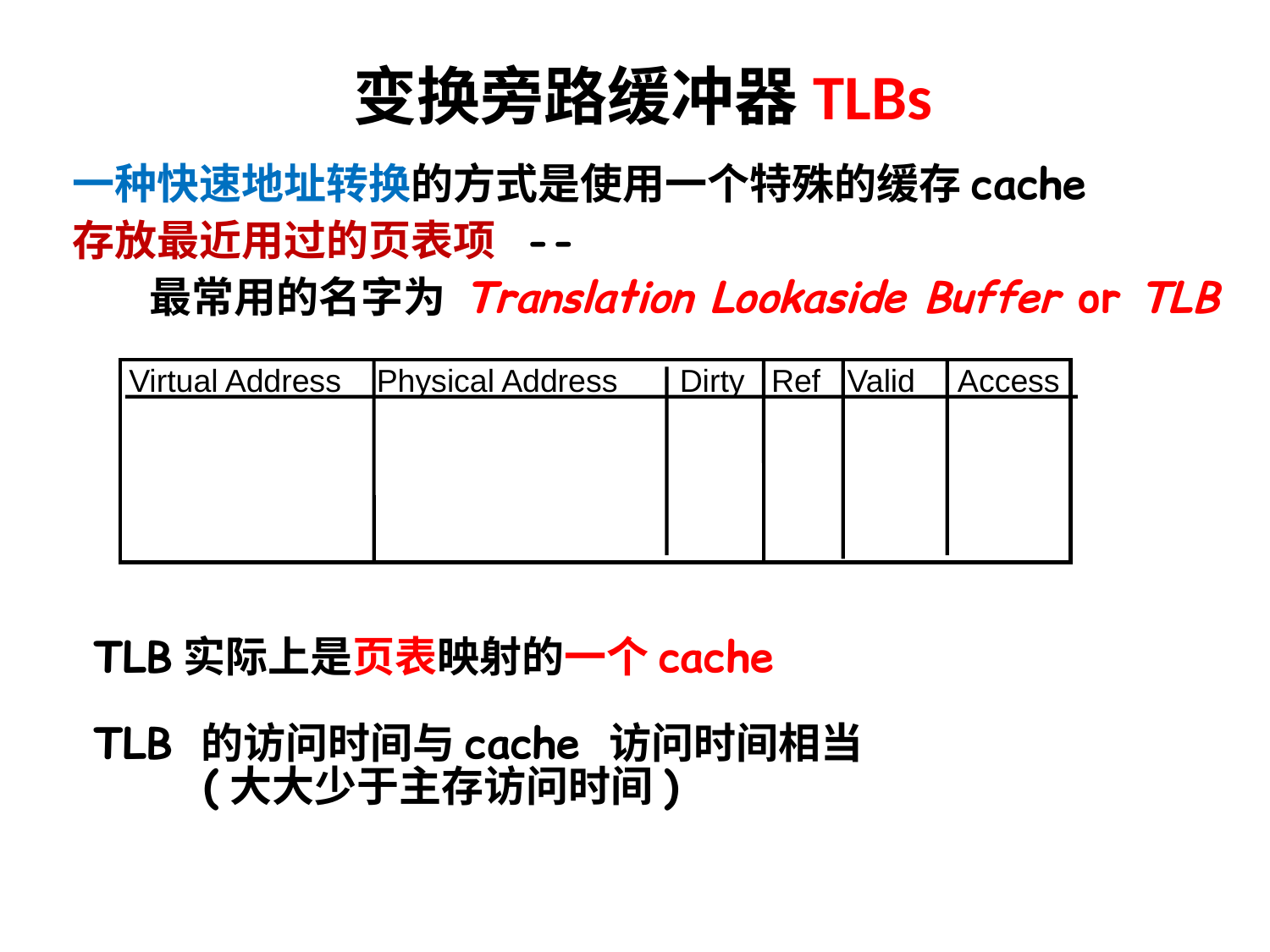

# 变换旁路缓冲器TLBs
一种快速地址转换的方式是使用一个特殊的缓存cache
存放最近用过的页表项  --
       最常用的名字为 Translation Lookaside Buffer or TLB

Virtual Address    Physical Address       Dirty   Ref   Valid     Access

TLB实际上是页表映射的一个cache

TLB 的访问时间与cache 访问时间相当
      (大大少于主存访问时间)
79